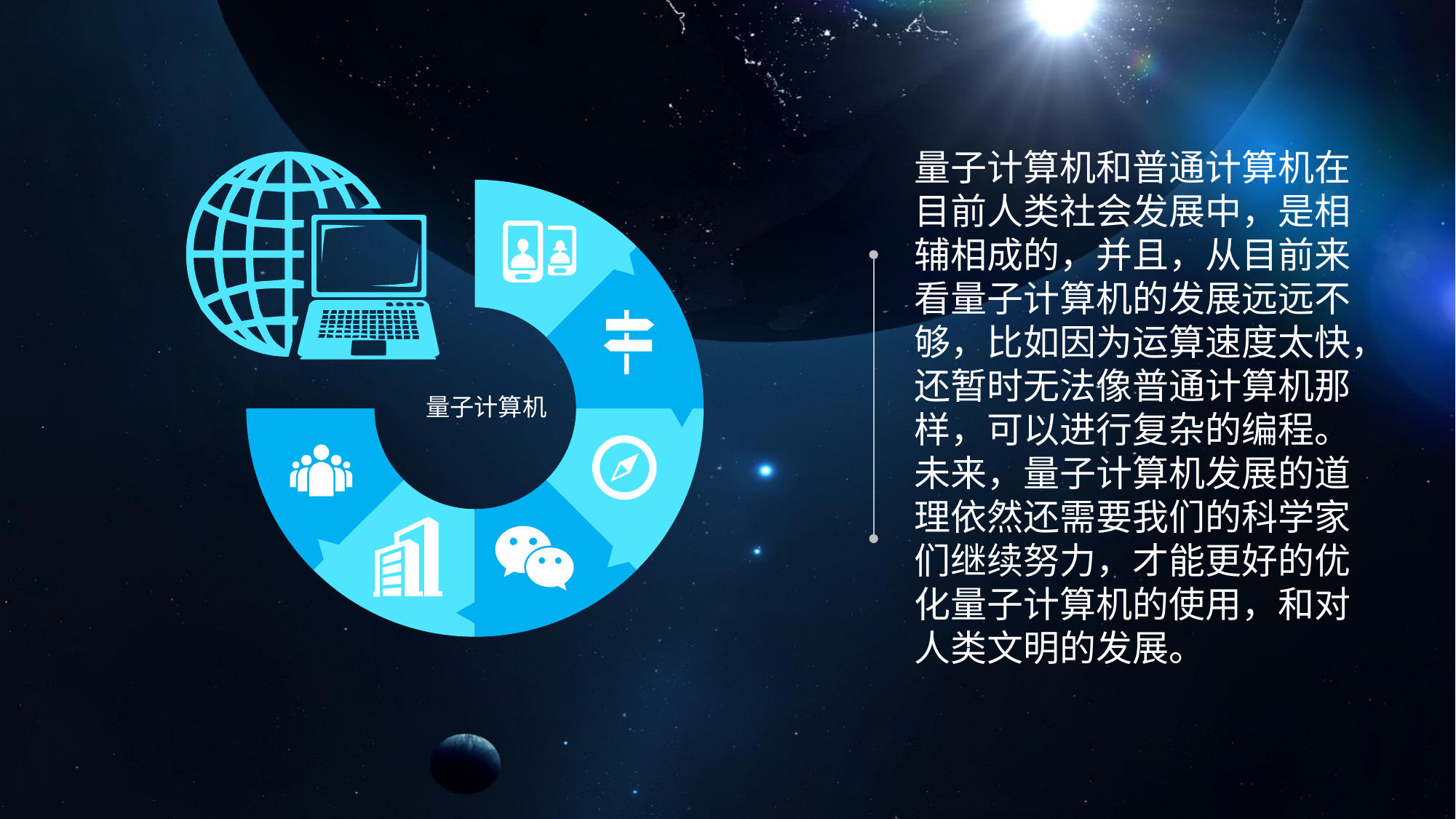

量子计算机和普通计算机在目前人类社会发展中，是相辅相成的，并且，从目前来看量子计算机的发展远远不够，比如因为运算速度太快，还暂时无法像普通计算机那样，可以进行复杂的编程。
未来，量子计算机发展的道理依然还需要我们的科学家们继续努力，才能更好的优化量子计算机的使用，和对人类文明的发展。

量子计算机